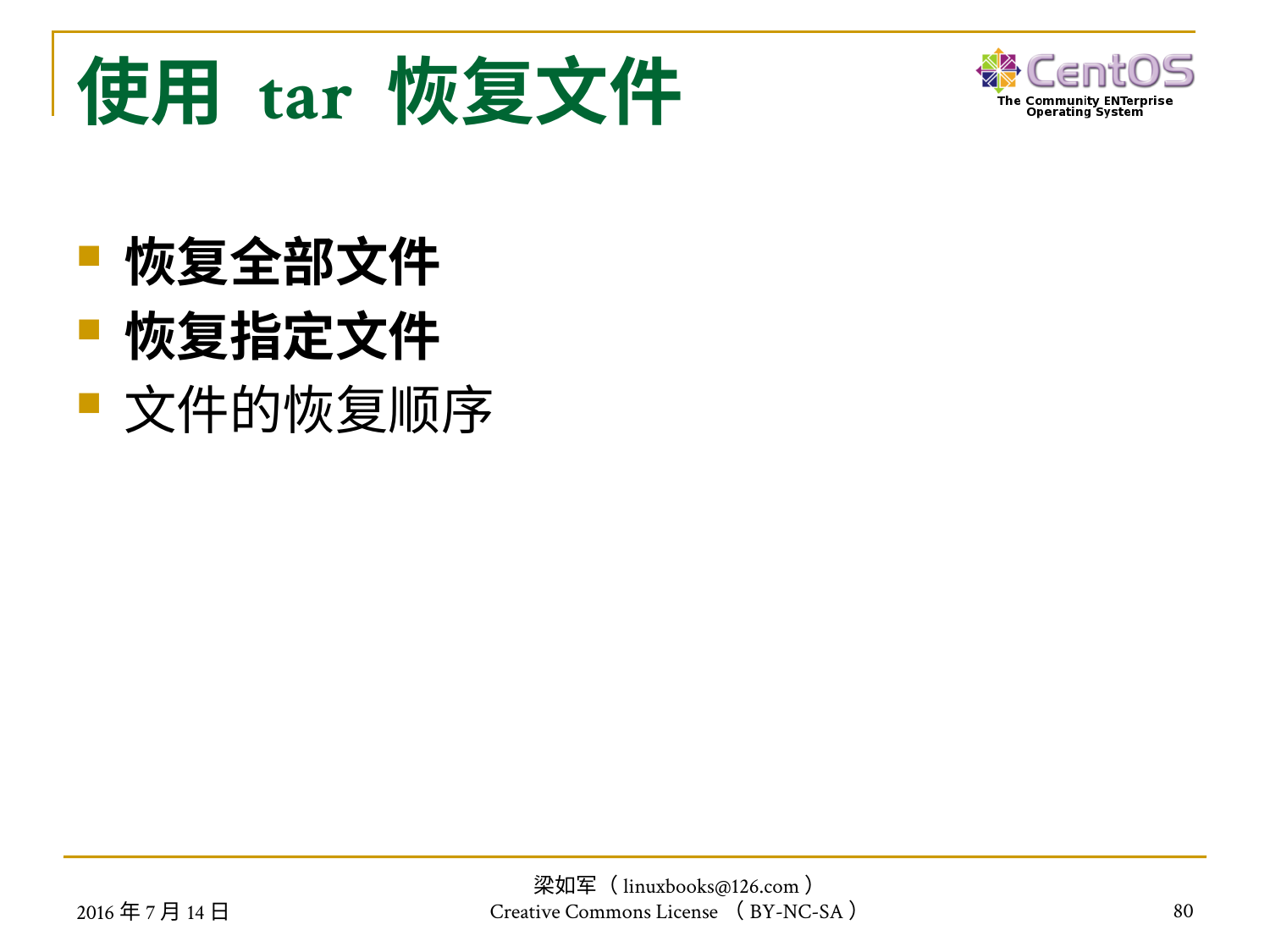

# 使用 tar 恢复文件
恢复全部文件
恢复指定文件
文件的恢复顺序

梁如军（linuxbooks@126.com）
Creative Commons License（BY-NC-SA）
2016年7月14日
80